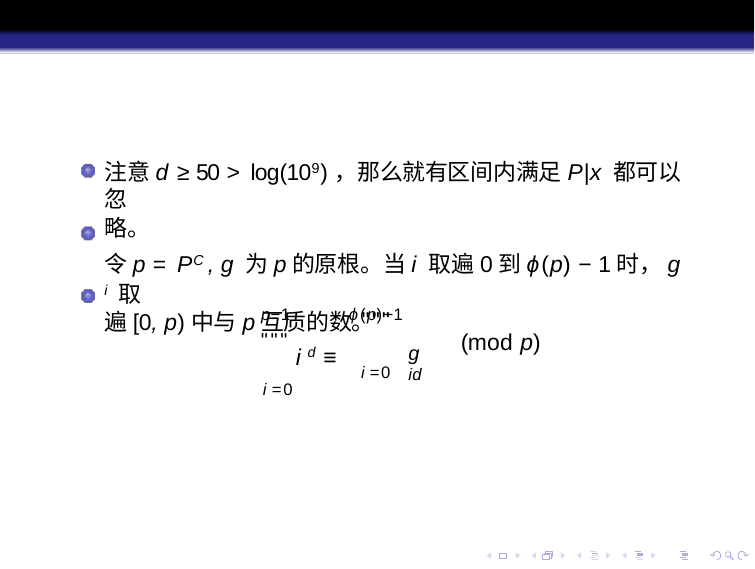

注意d ≥ 50 > log(109)，那么就有区间内满足P|x 都可以忽
略。
令p = PC , g 为p的原根。当i 取遍0到ϕ(p) − 1时，g i 取
遍[0, p)中与p互质的数。
ϕ(p)−1
"""

i =0
p−1
""" i d  ≡
i =0
g id
(mod p)